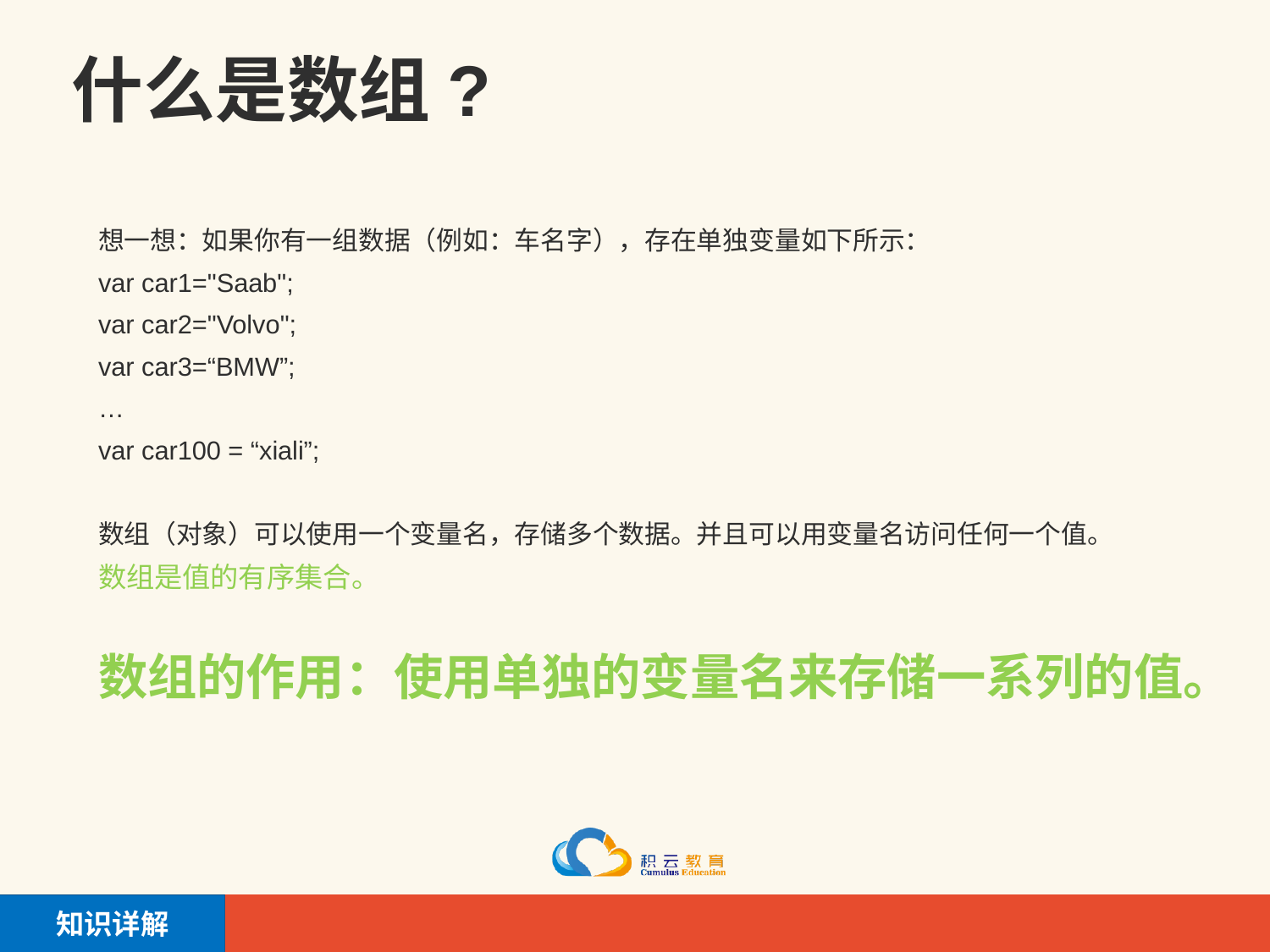

# 什么是数组?

想一想：如果你有一组数据（例如：车名字），存在单独变量如下所示：
var car1="Saab";
var car2="Volvo";
var car3=“BMW”;
…
var car100 = “xiali”;

数组（对象）可以使用一个变量名，存储多个数据。并且可以用变量名访问任何一个值。
数组是值的有序集合。

数组的作用：使用单独的变量名来存储一系列的值。